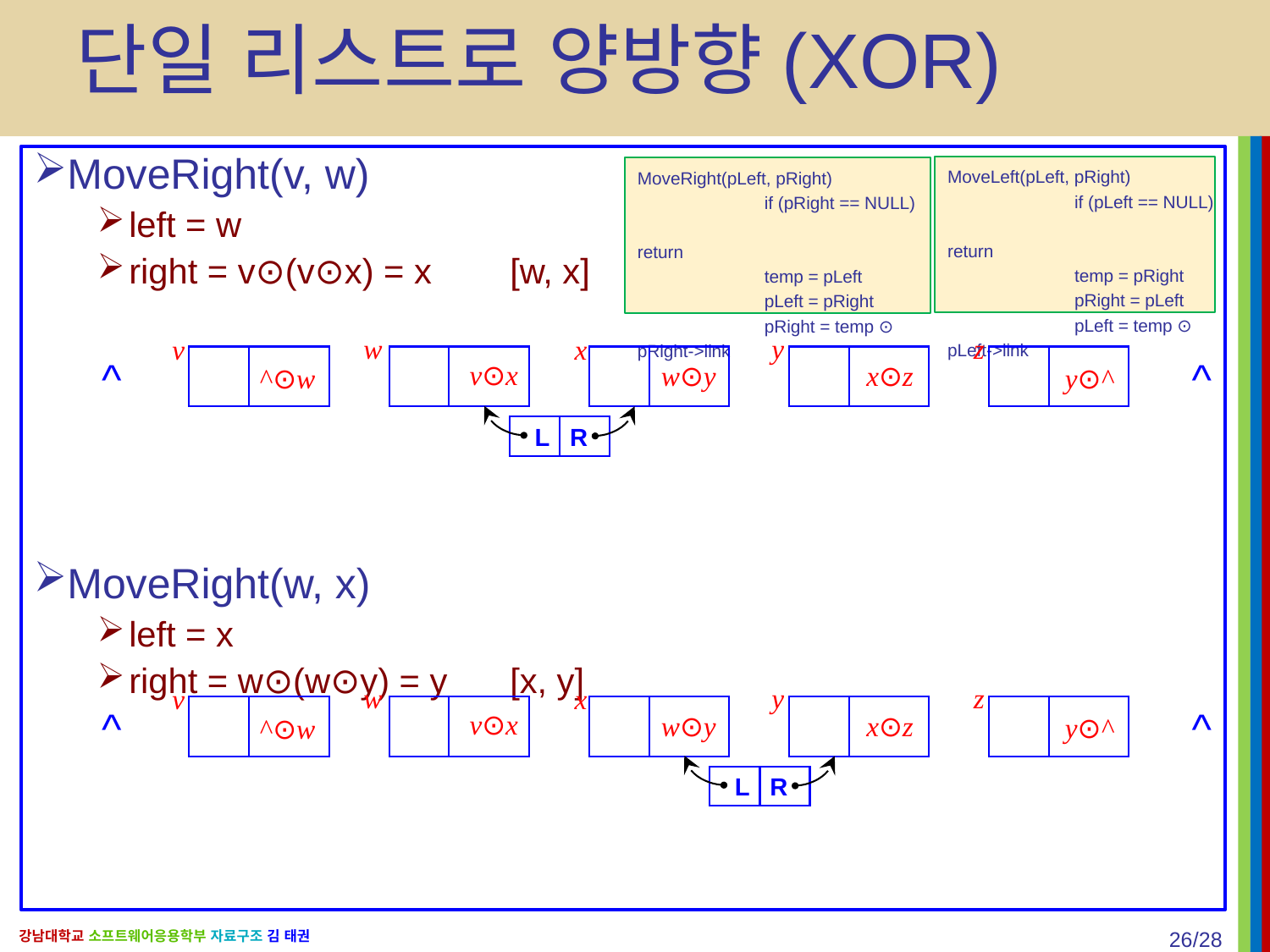

# 단일 리스트로 양방향(XOR)
MoveRight(v, w)
left = w
right = v⊙(v⊙x) = x	[w, x]

MoveRight(w, x)
left = x
right = w⊙(w⊙y) = y	[x, y]
MoveLeft(pLeft, pRight)
 	if (pLeft == NULL)
		return
	temp = pRight
	pRight = pLeft
	pLeft = temp ⊙ pLeft->link
MoveRight(pLeft, pRight)
 	if (pRight == NULL)
		return
	temp = pLeft
	pLeft = pRight
	pRight = temp ⊙ pRight->link
y
z
w
x
v

^
^
v⊙x
w⊙y
x⊙z
y⊙^
^⊙w

L
R
y
z
w
x
v

^
^
v⊙x
w⊙y
x⊙z
y⊙^
^⊙w

L
R
26/28